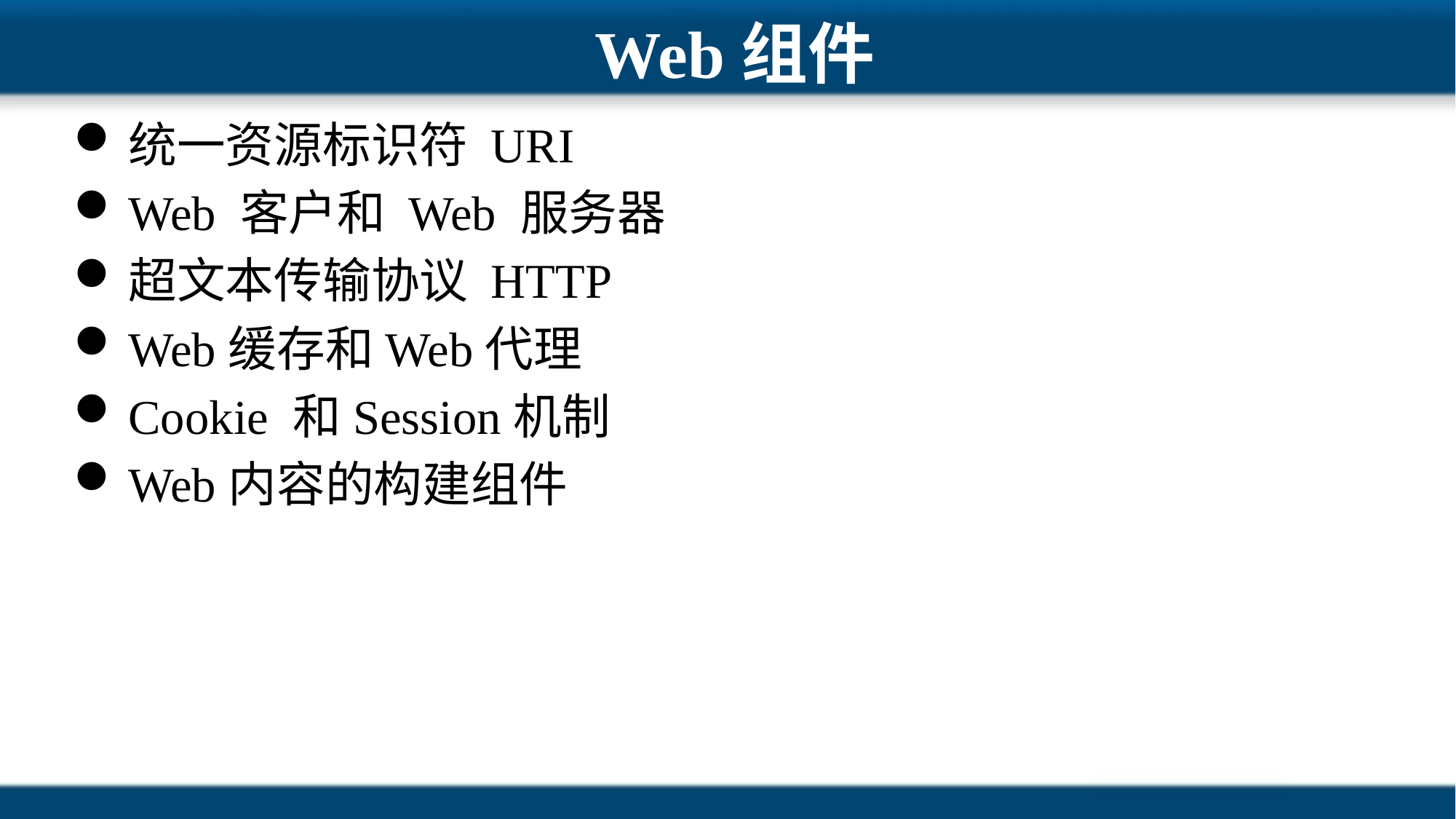

# Web组件
统一资源标识符 URI
Web 客户和 Web 服务器
超文本传输协议 HTTP
Web缓存和Web代理
Cookie 和Session机制
Web内容的构建组件